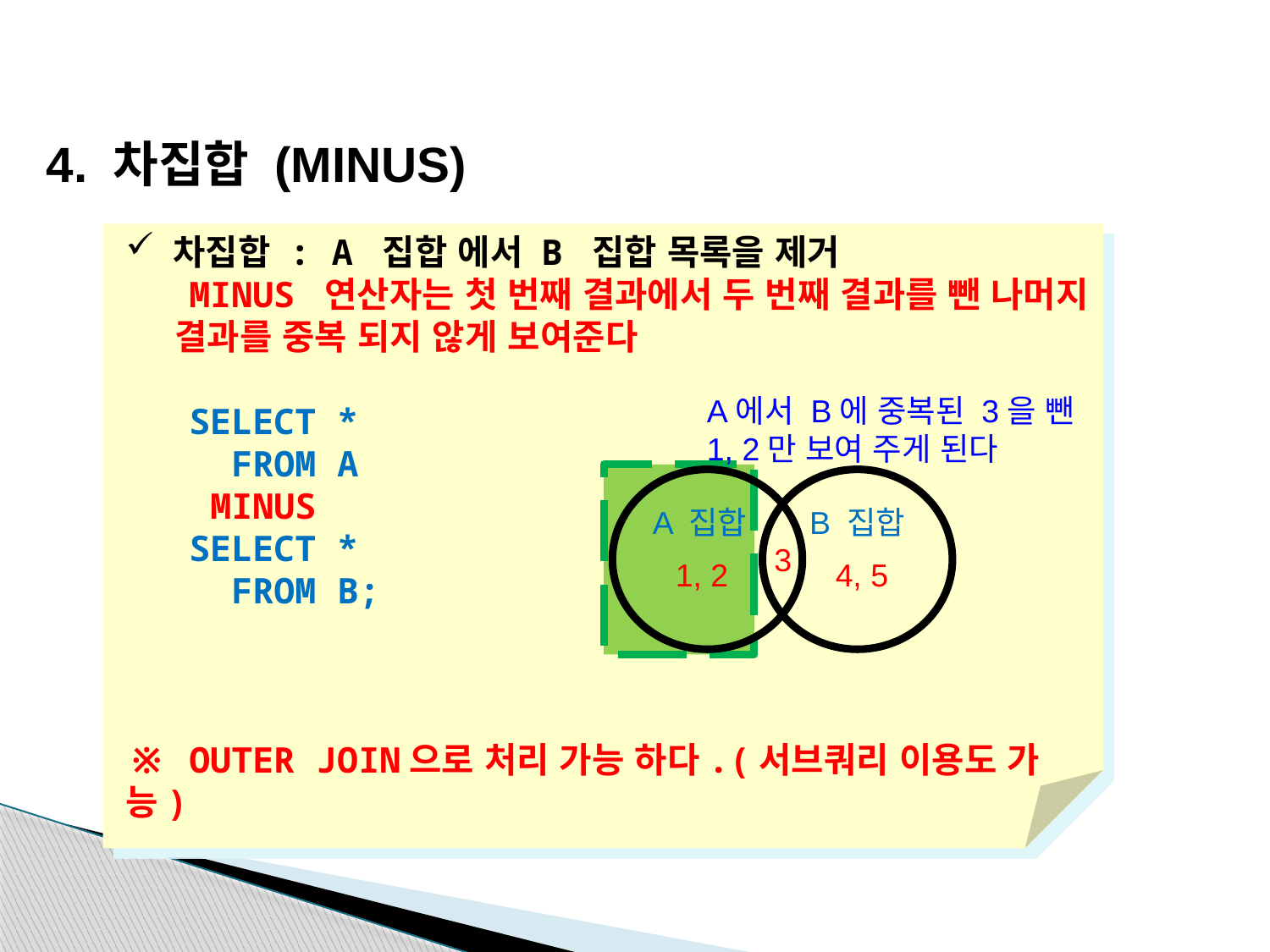

4. 차집합 (MINUS)
차집합 : A 집합 에서 B 집합 목록을 제거
   MINUS 연산자는 첫 번째 결과에서 두 번째 결과를 뺀 나머지 결과를 중복 되지 않게 보여준다

   SELECT *
     FROM A
    MINUS
   SELECT *
     FROM B;

※ OUTER JOIN으로 처리 가능 하다.(서브쿼리 이용도 가능)

A에서 B에 중복된 3을 뺀
1, 2만 보여 주게 된다

A 집합

B 집합

3
1, 2
4, 5